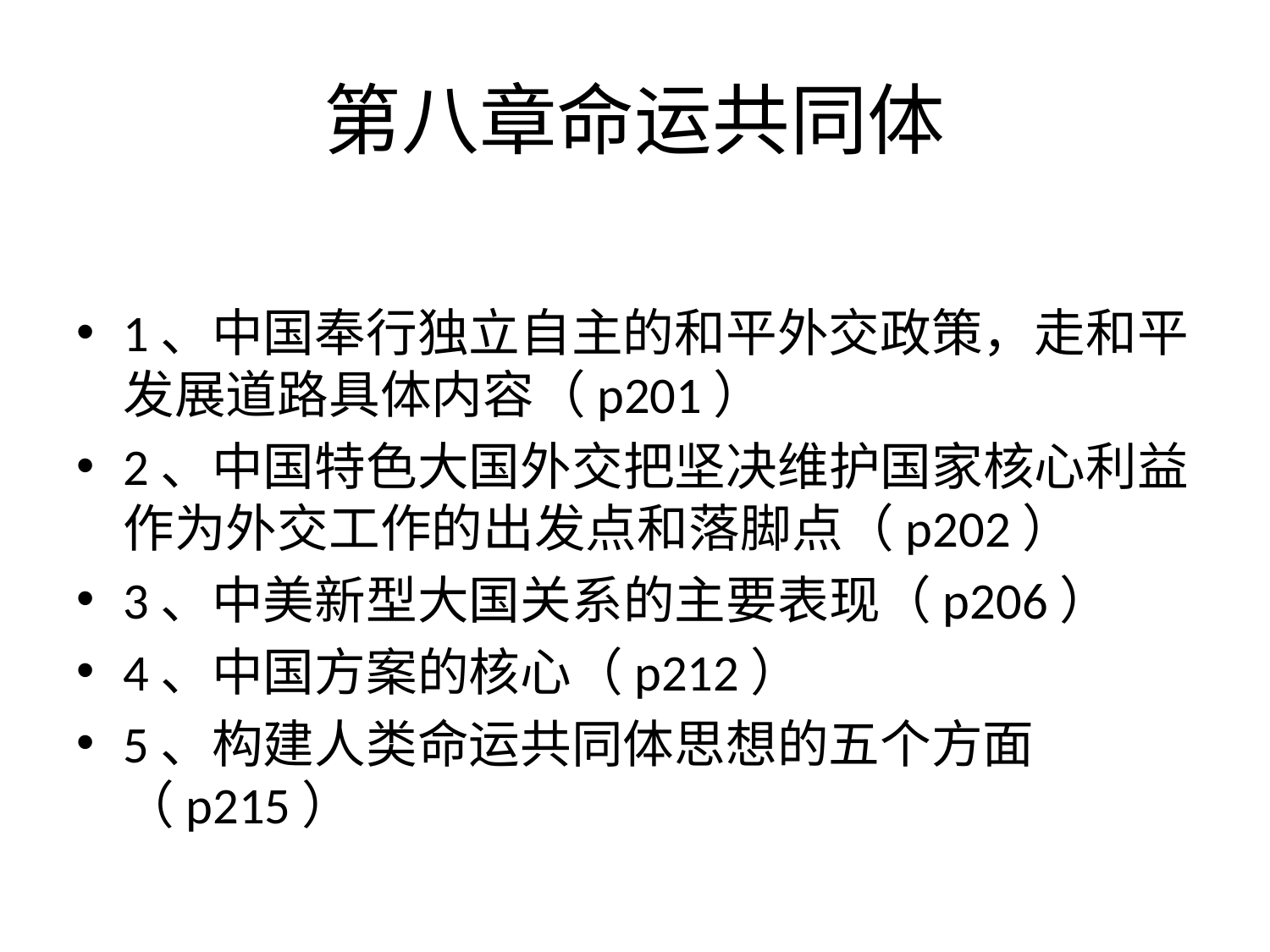

# 第八章命运共同体

1、中国奉行独立自主的和平外交政策，走和平发展道路具体内容（p201）
2、中国特色大国外交把坚决维护国家核心利益作为外交工作的出发点和落脚点（p202）
3、中美新型大国关系的主要表现（p206）
4、中国方案的核心（p212）
5、构建人类命运共同体思想的五个方面（p215）